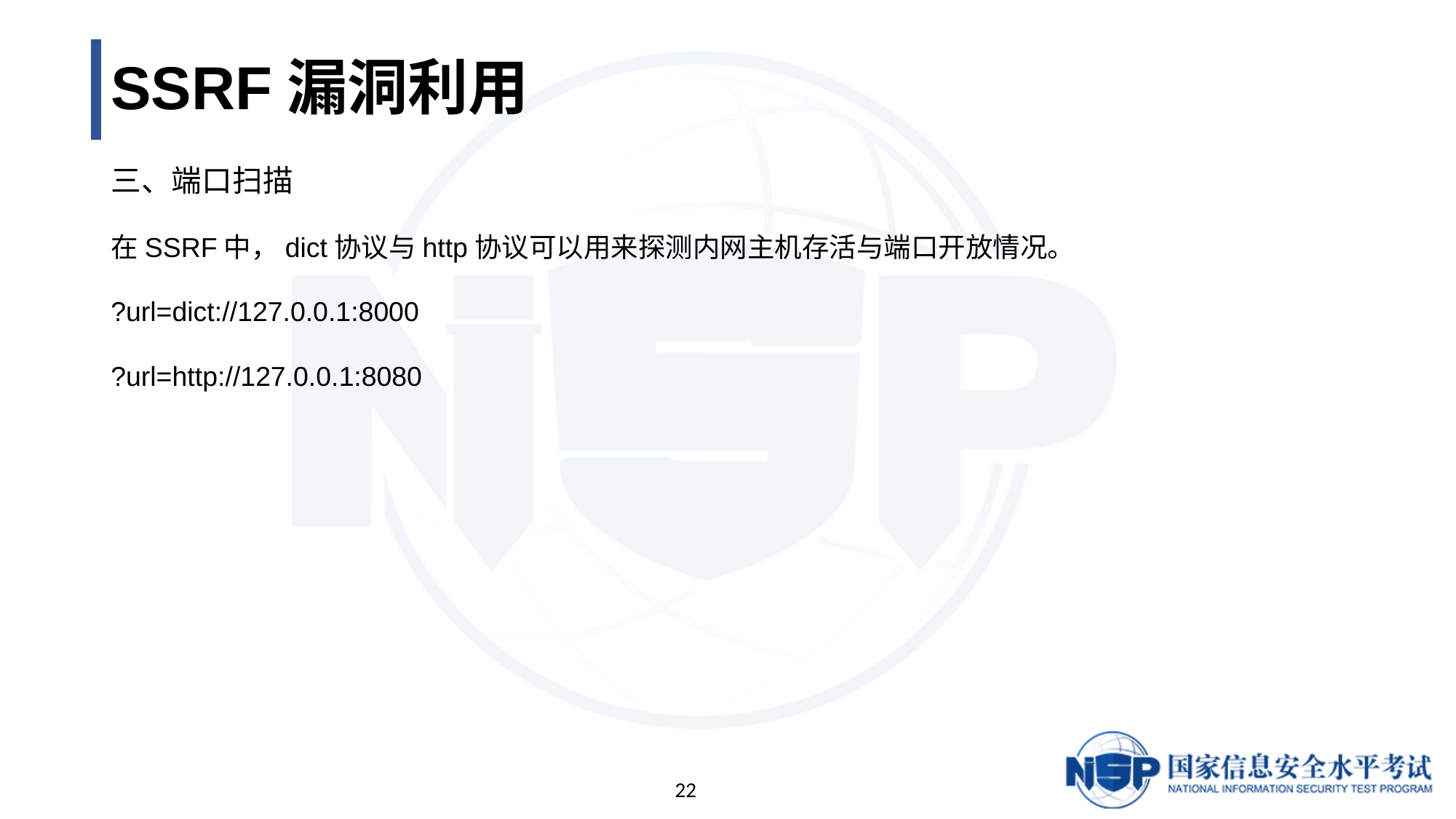

# SSRF漏洞利用
三、端口扫描
在SSRF中，dict协议与http协议可以用来探测内网主机存活与端口开放情况。
?url=dict://127.0.0.1:8000
?url=http://127.0.0.1:8080